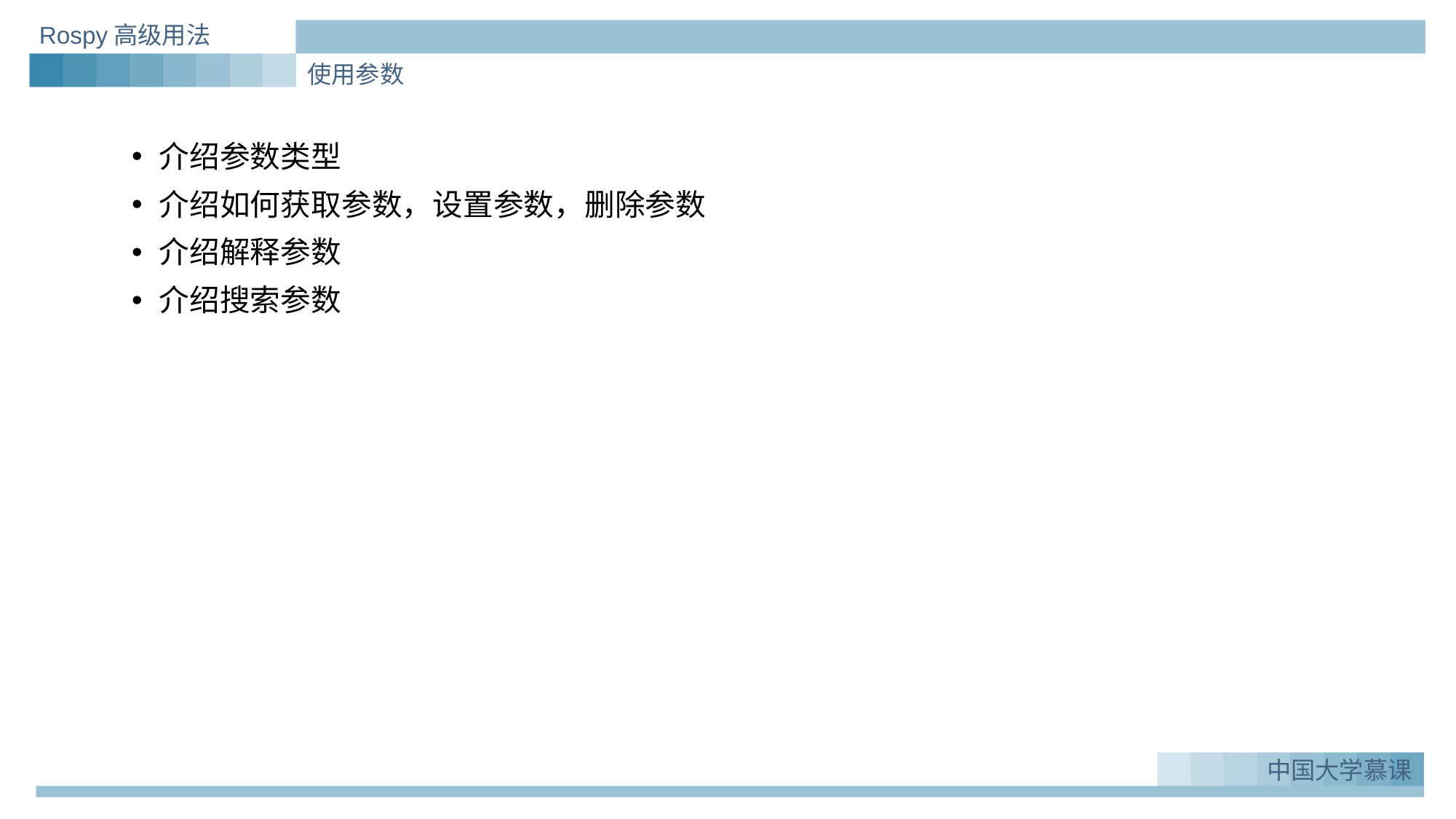

Rospy高级用法
介绍参数类型
介绍如何获取参数，设置参数，删除参数
介绍解释参数
介绍搜索参数
使用参数
中国大学慕课